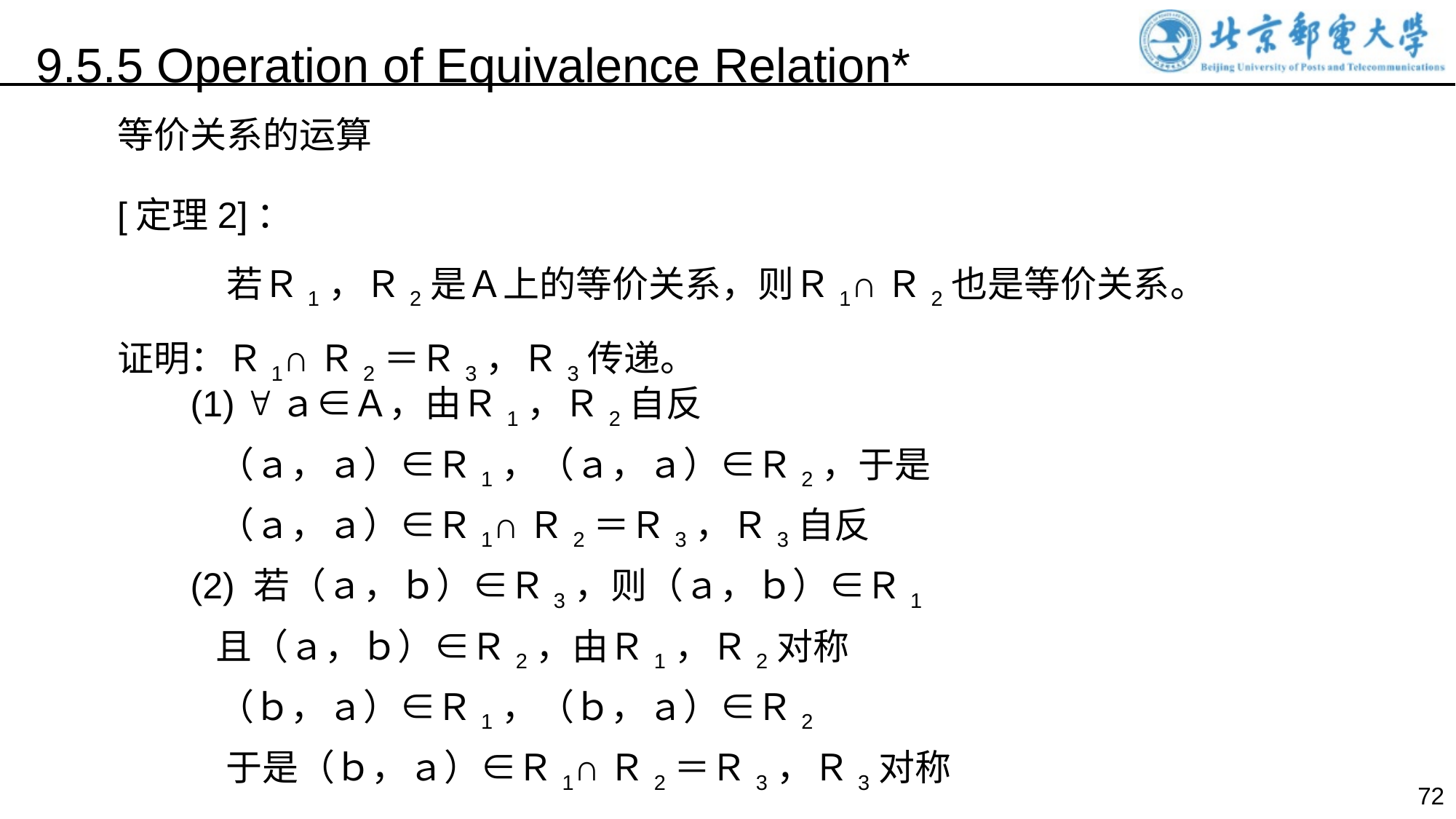

9.5.5 Operation of Equivalence Relation*
等价关系的运算
[定理2]：
	若Ｒ1，Ｒ2是Ａ上的等价关系，则Ｒ1∩Ｒ2也是等价关系。
证明：Ｒ1∩Ｒ2＝Ｒ3，Ｒ3传递。
   (1) ∀ａ∈Ａ，由Ｒ1，Ｒ2自反
      （ａ，ａ）∈Ｒ1，（ａ，ａ）∈Ｒ2，于是
      （ａ，ａ）∈Ｒ1∩Ｒ2＝Ｒ3，Ｒ3自反
   (2) 若（ａ，ｂ）∈Ｒ3，则（ａ，ｂ）∈Ｒ1
          且（ａ，ｂ）∈Ｒ2，由Ｒ1，Ｒ2对称
      （ｂ，ａ）∈Ｒ1，（ｂ，ａ）∈Ｒ2
       于是（ｂ，ａ）∈Ｒ1∩Ｒ2＝Ｒ3，Ｒ3对称